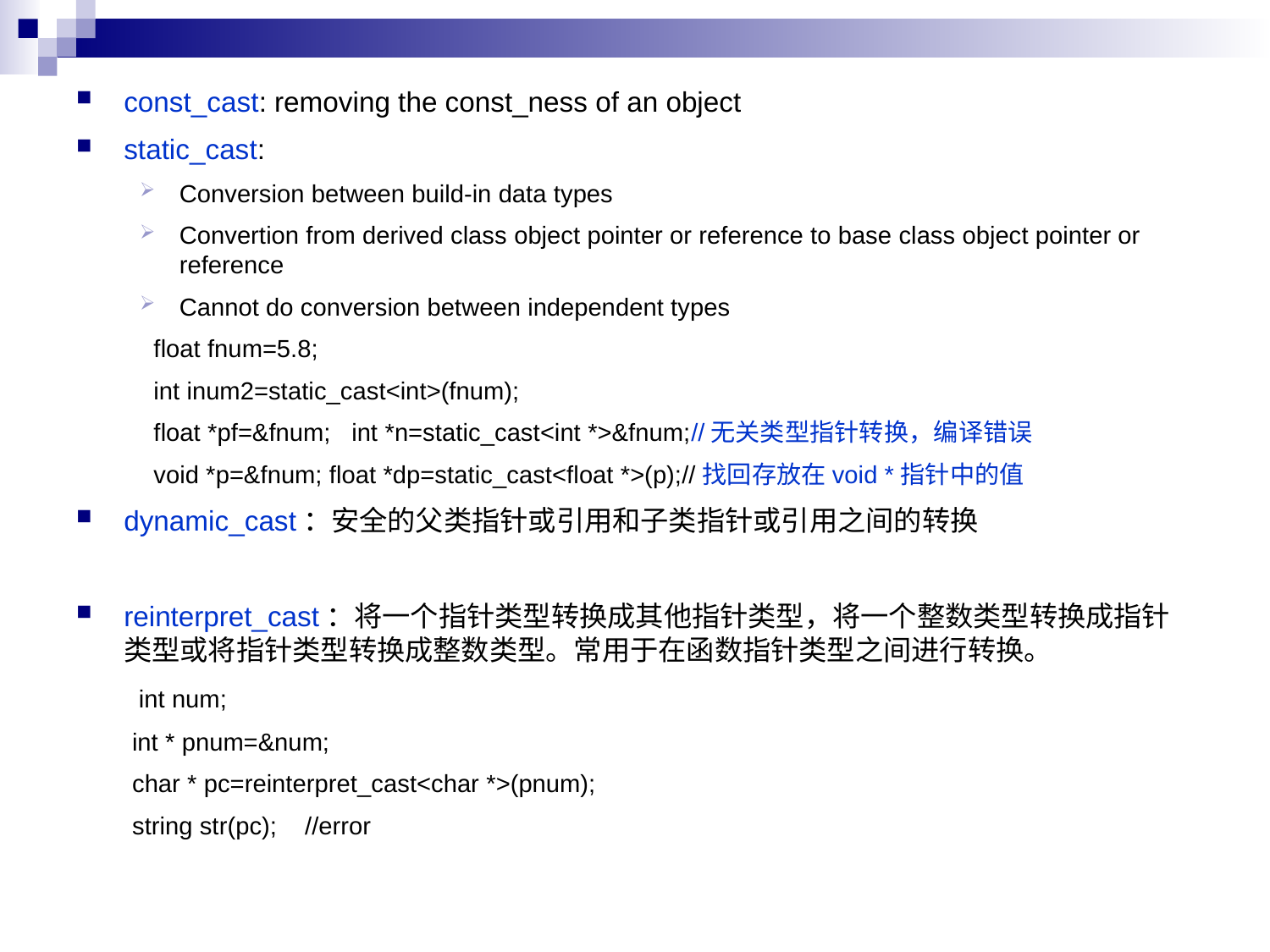

const_cast: removing the const_ness of an object
static_cast:
Conversion between build-in data types
Convertion from derived class object pointer or reference to base class object pointer or reference
Cannot do conversion between independent types
  float fnum=5.8;
  int inum2=static_cast<int>(fnum);
  float *pf=&fnum;   int *n=static_cast<int *>&fnum;//无关类型指针转换，编译错误
  void *p=&fnum; float *dp=static_cast<float *>(p);//找回存放在void *指针中的值
dynamic_cast：安全的父类指针或引用和子类指针或引用之间的转换

reinterpret_cast：将一个指针类型转换成其他指针类型，将一个整数类型转换成指针类型或将指针类型转换成整数类型。常用于在函数指针类型之间进行转换。
        int num;
        int * pnum=&num;
        char * pc=reinterpret_cast<char *>(pnum);
        string str(pc);    //error